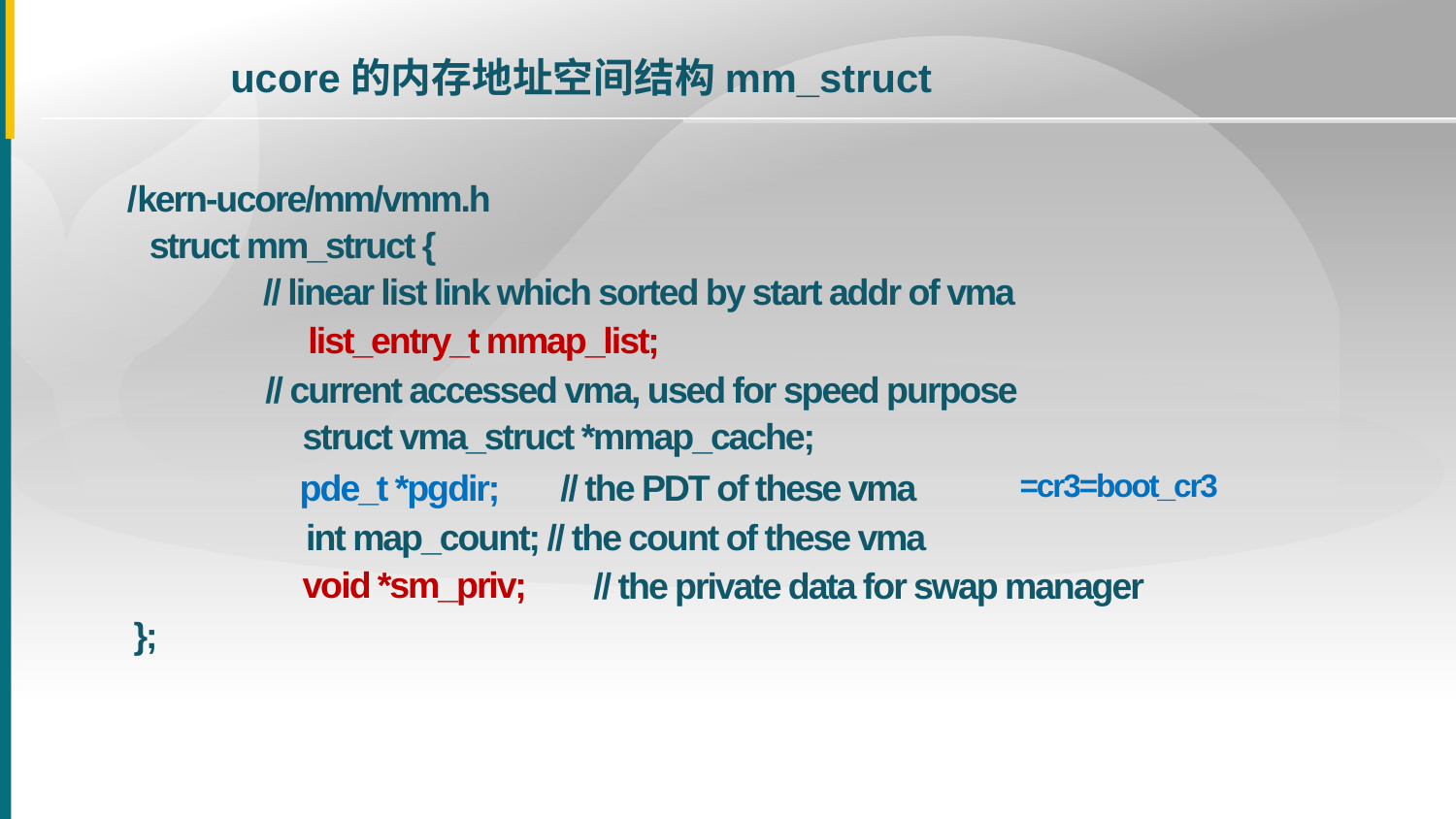

ucore的内存地址空间结构mm_struct
/kern-ucore/mm/vmm.h
struct mm_struct {
// linear list link which sorted by start addr of vma
list_entry_t mmap_list;
// current accessed vma, used for speed purpose

struct vma_struct *mmap_cache;

pde_t *pgdir;

// the PDT of these vma
=cr3=boot_cr3

int map_count; // the count of these vma
void *sm_priv;
// the private data for swap manager

};